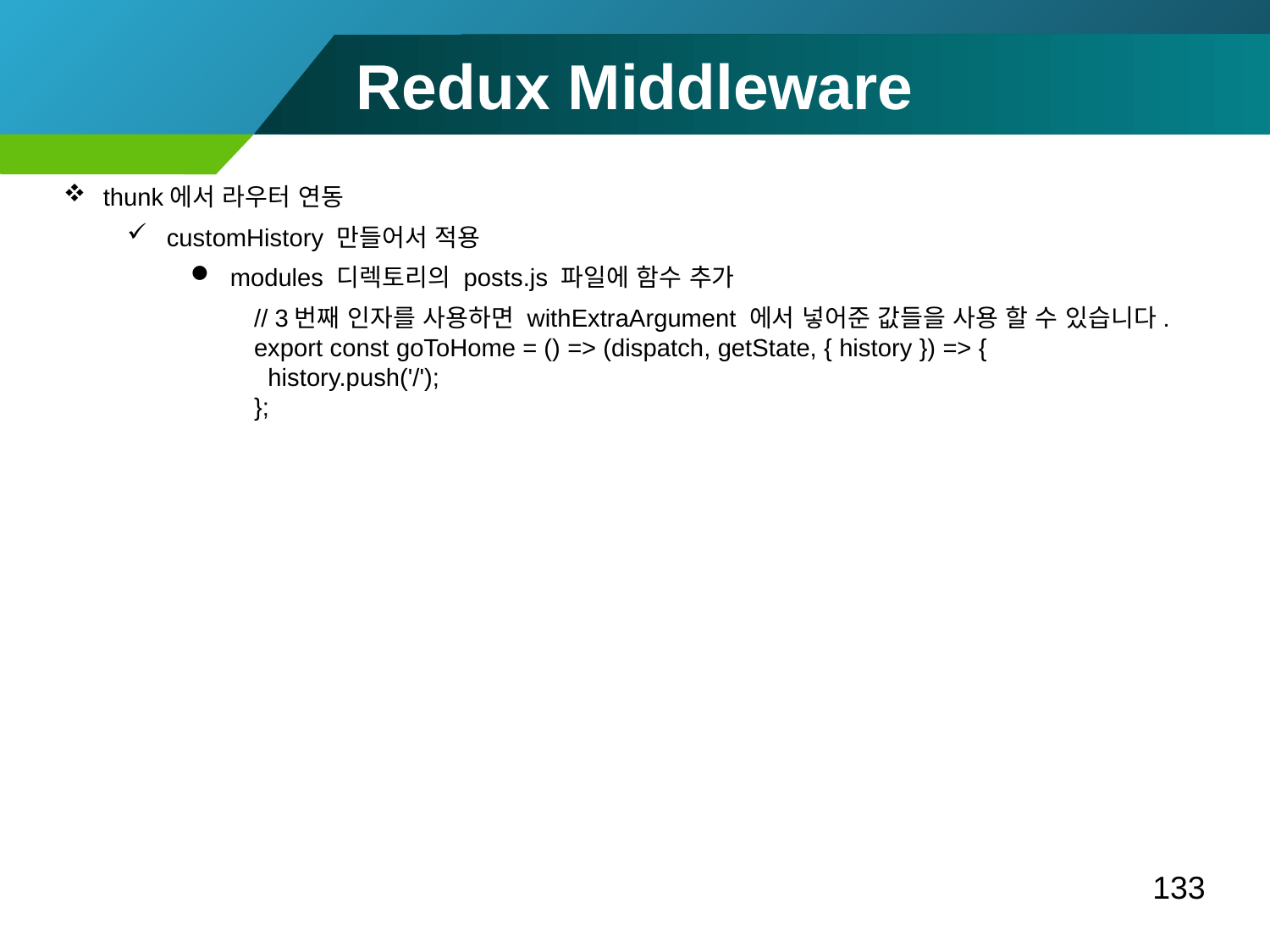

Redux Middleware
thunk에서 라우터 연동
customHistory 만들어서 적용
modules 디렉토리의 posts.js 파일에 함수 추가
// 3번째 인자를 사용하면 withExtraArgument 에서 넣어준 값들을 사용 할 수 있습니다.
export const goToHome = () => (dispatch, getState, { history }) => {
  history.push('/');
};

133